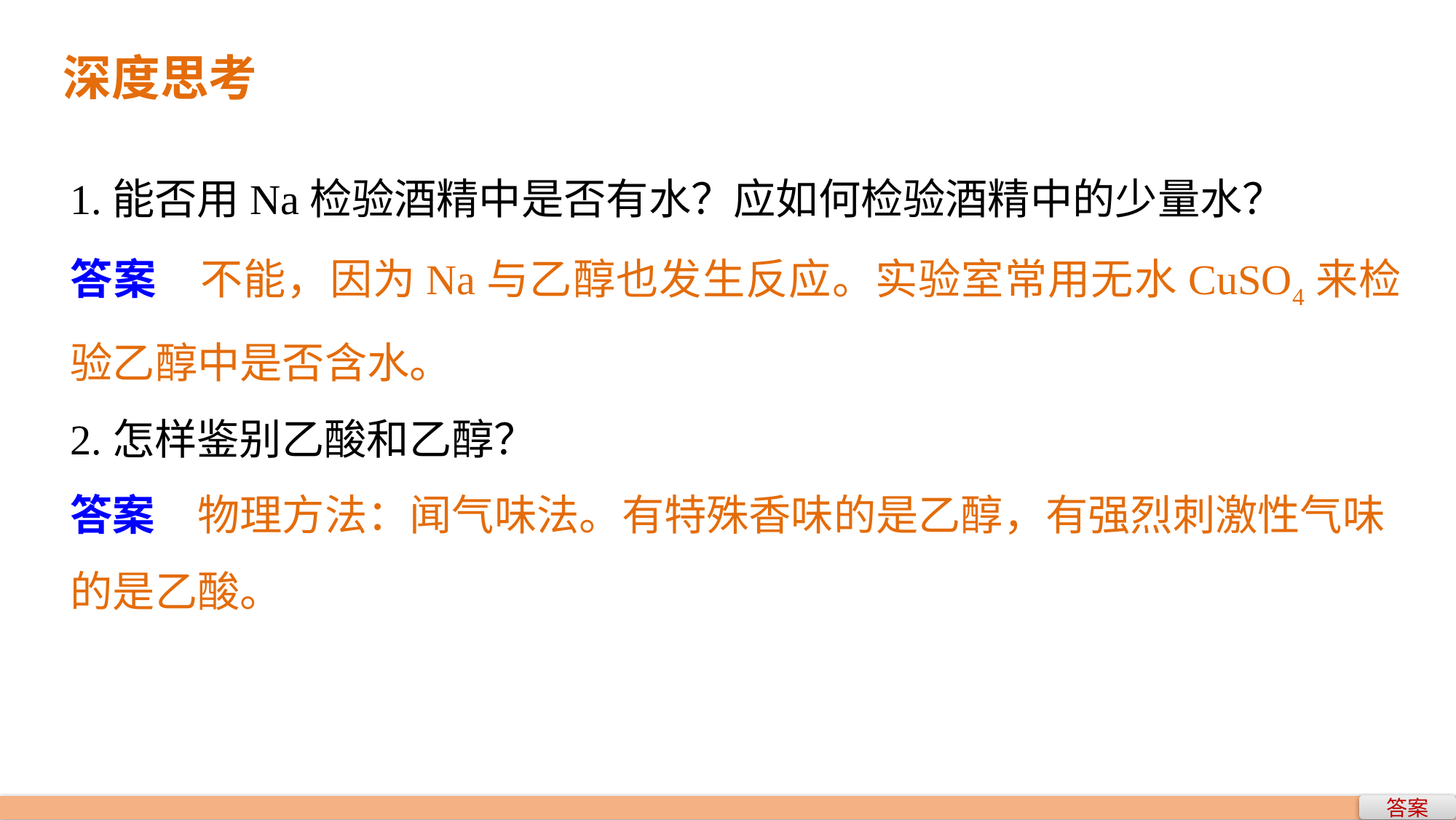

深度思考
1.能否用Na检验酒精中是否有水？应如何检验酒精中的少量水？
答案　不能，因为Na与乙醇也发生反应。实验室常用无水CuSO4来检验乙醇中是否含水。
2.怎样鉴别乙酸和乙醇？
答案　物理方法：闻气味法。有特殊香味的是乙醇，有强烈刺激性气味的是乙酸。
答案